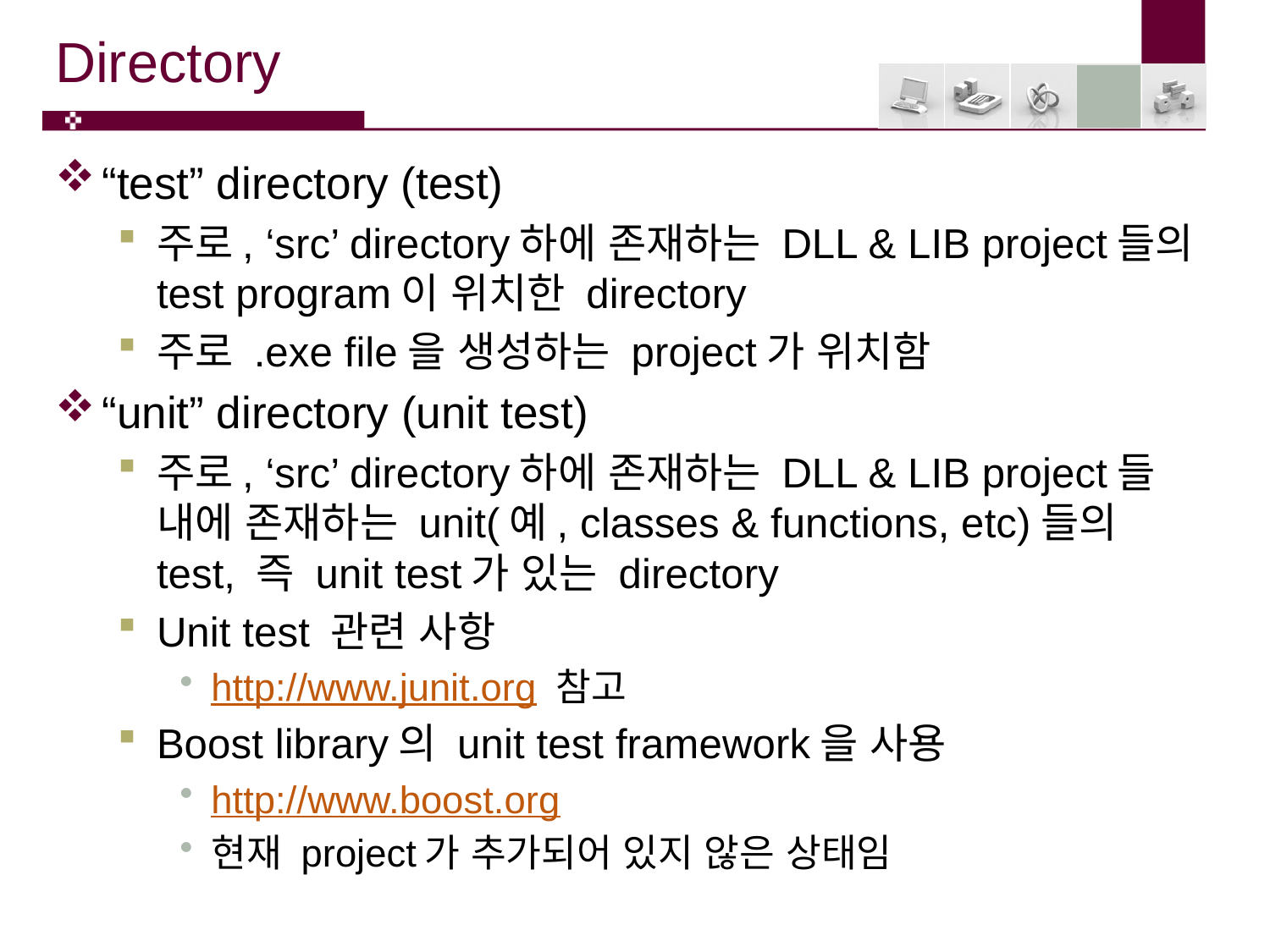

# Directory
“test” directory (test)
주로, ‘src’ directory하에 존재하는 DLL & LIB project들의 test program이 위치한 directory
주로 .exe file을 생성하는 project가 위치함
“unit” directory (unit test)
주로, ‘src’ directory하에 존재하는 DLL & LIB project들 내에 존재하는 unit(예, classes & functions, etc)들의 test, 즉 unit test가 있는 directory
Unit test 관련 사항
http://www.junit.org 참고
Boost library의 unit test framework을 사용
http://www.boost.org
현재 project가 추가되어 있지 않은 상태임